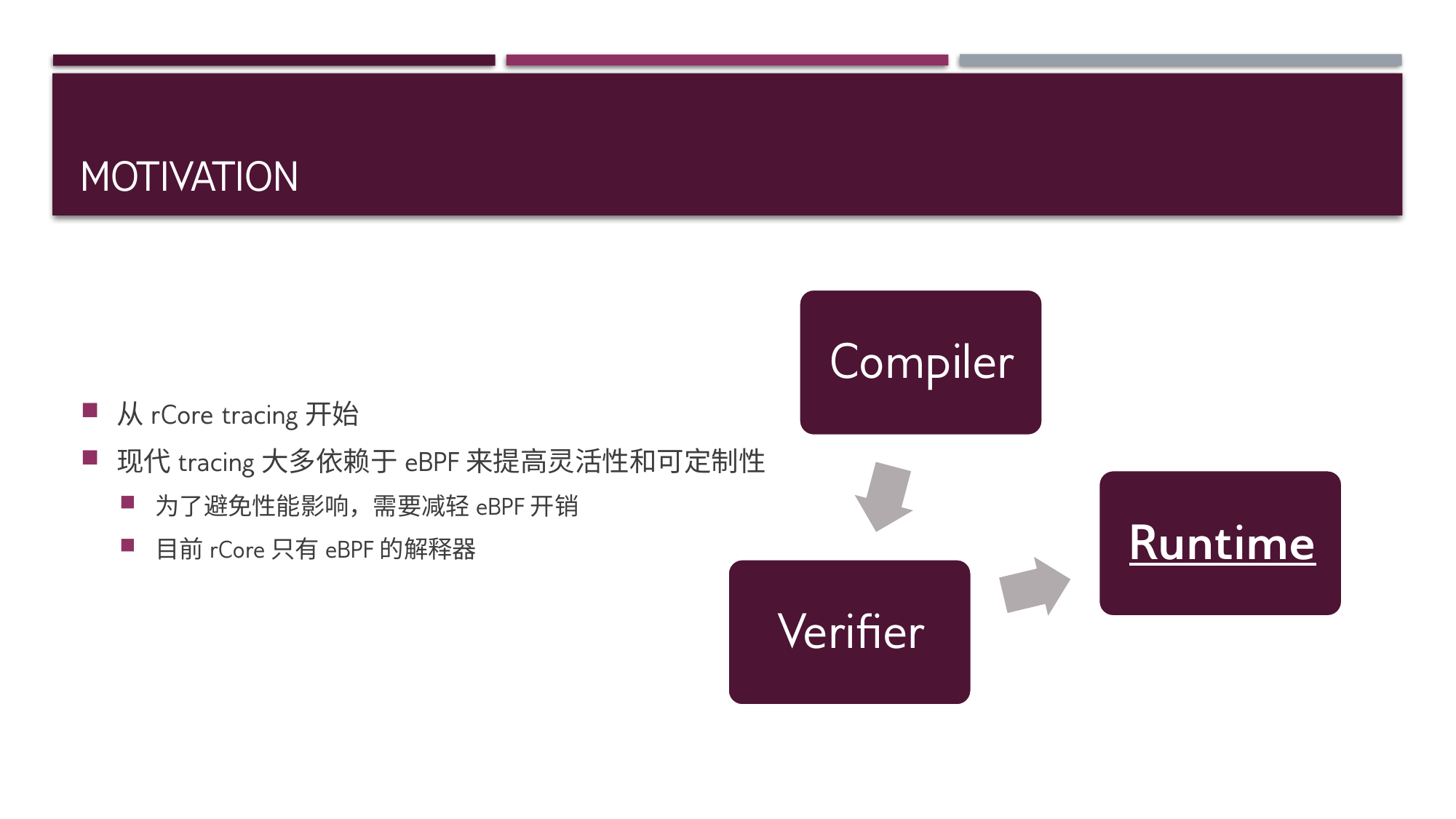

# MOTIVATION
Compiler

Verifier

Runtime
从rCore tracing开始
现代tracing大多依赖于eBPF来提高灵活性和可定制性
为了避免性能影响，需要减轻eBPF开销
目前rCore只有eBPF的解释器